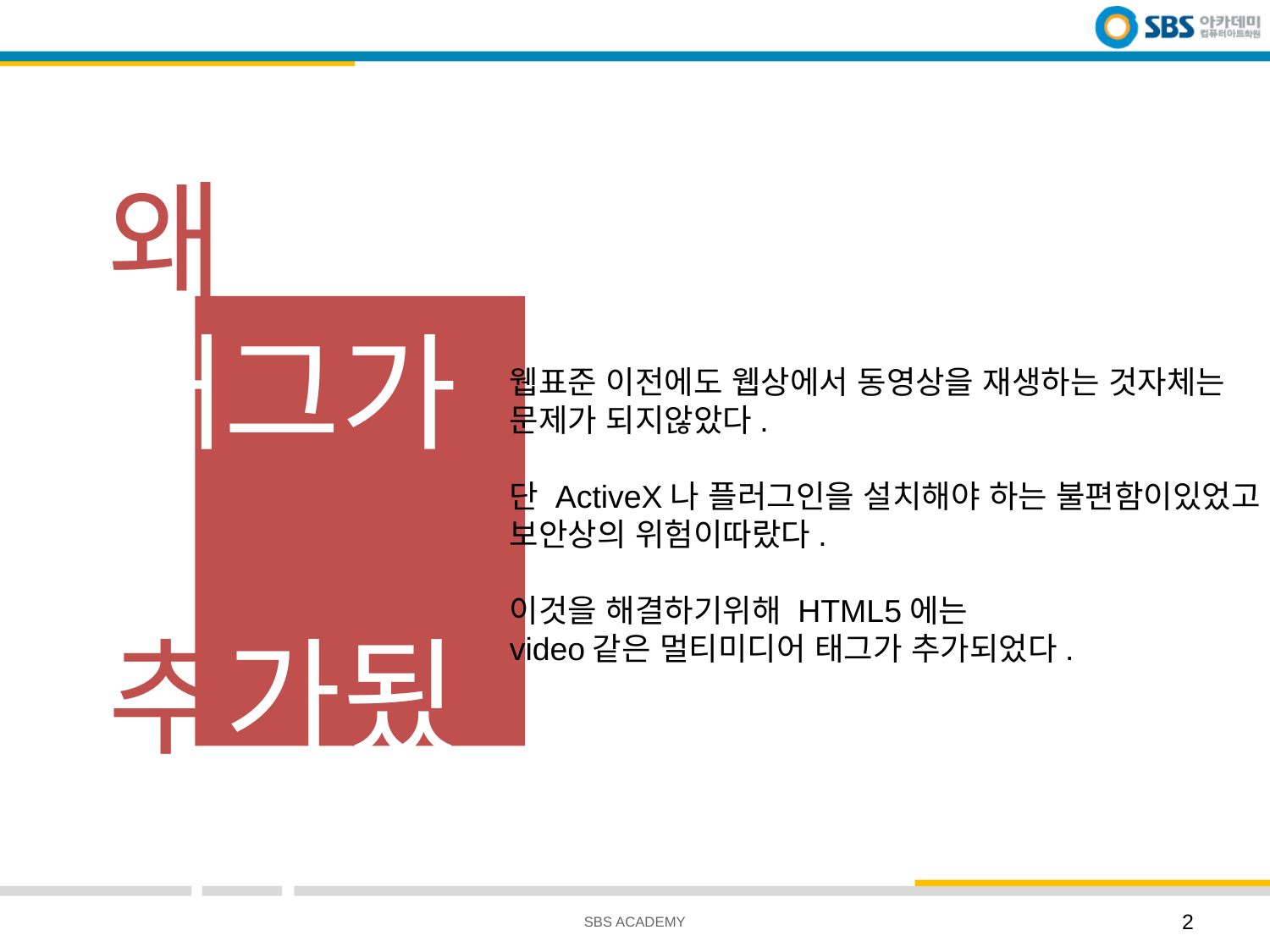

# 왜 태그가 추가됬나?
웹표준 이전에도 웹상에서 동영상을 재생하는 것자체는
문제가 되지않았다.

단 ActiveX나 플러그인을 설치해야 하는 불편함이있었고,
보안상의 위험이따랐다.

이것을 해결하기위해 HTML5에는
video같은 멀티미디어 태그가 추가되었다.
SBS ACADEMY
2